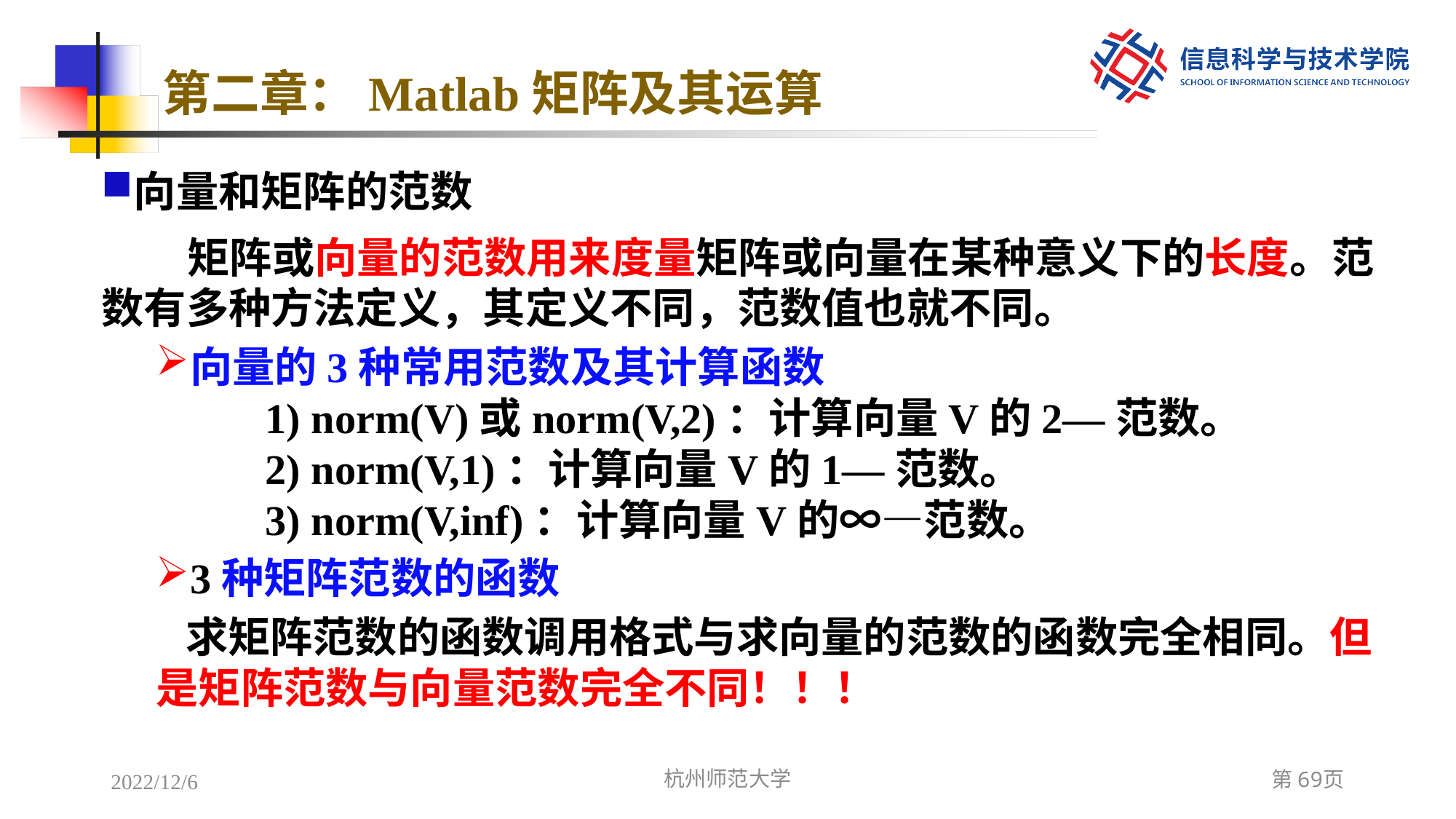

# 第二章：Matlab矩阵及其运算
向量和矩阵的范数
矩阵或向量的范数用来度量矩阵或向量在某种意义下的长度。范数有多种方法定义，其定义不同，范数值也就不同。
向量的3种常用范数及其计算函数
	1) norm(V)或norm(V,2)：计算向量V的2—范数。
	2) norm(V,1)：计算向量V的1—范数。
	3) norm(V,inf)：计算向量V的∞—范数。
3种矩阵范数的函数
  求矩阵范数的函数调用格式与求向量的范数的函数完全相同。但是矩阵范数与向量范数完全不同！！！

2022/12/6
杭州师范大学
第69页